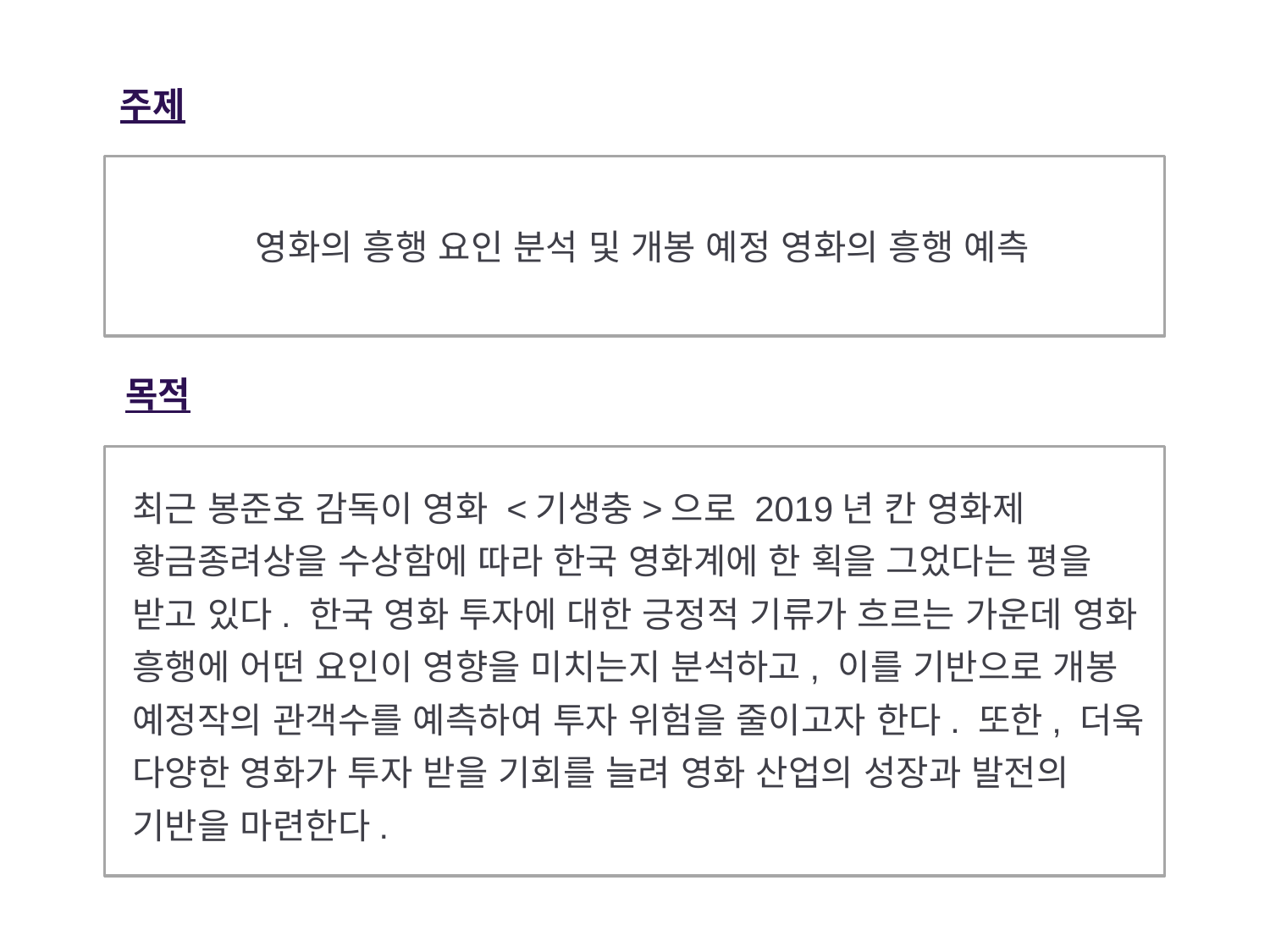

주제
영화의 흥행 요인 분석 및 개봉 예정 영화의 흥행 예측
목적
최근 봉준호 감독이 영화 <기생충>으로 2019년 칸 영화제 황금종려상을 수상함에 따라 한국 영화계에 한 획을 그었다는 평을 받고 있다. 한국 영화 투자에 대한 긍정적 기류가 흐르는 가운데 영화 흥행에 어떤 요인이 영향을 미치는지 분석하고, 이를 기반으로 개봉 예정작의 관객수를 예측하여 투자 위험을 줄이고자 한다. 또한, 더욱 다양한 영화가 투자 받을 기회를 늘려 영화 산업의 성장과 발전의 기반을 마련한다.